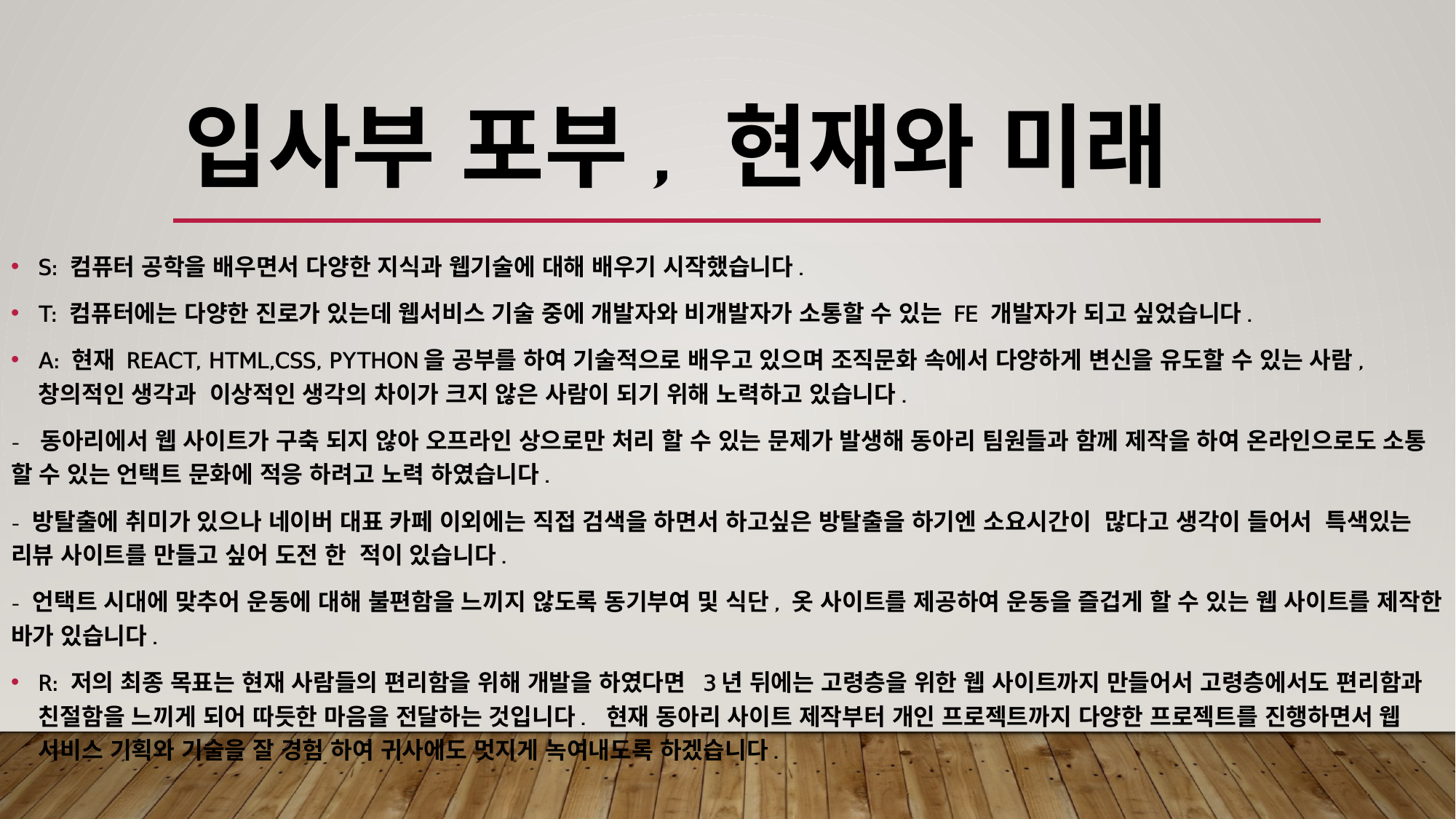

# 입사부 포부, 현재와 미래
S: 컴퓨터 공학을 배우면서 다양한 지식과 웹기술에 대해 배우기 시작했습니다.
T: 컴퓨터에는 다양한 진로가 있는데 웹서비스 기술 중에 개발자와 비개발자가 소통할 수 있는 FE 개발자가 되고 싶었습니다.
A: 현재 REACT, HTML,CSS, PYTHON을 공부를 하여 기술적으로 배우고 있으며 조직문화 속에서 다양하게 변신을 유도할 수 있는 사람, 창의적인 생각과  이상적인 생각의 차이가 크지 않은 사람이 되기 위해 노력하고 있습니다.
-  동아리에서 웹 사이트가 구축 되지 않아 오프라인 상으로만 처리 할 수 있는 문제가 발생해 동아리 팀원들과 함께 제작을 하여 온라인으로도 소통 할 수 있는 언택트 문화에 적응 하려고 노력 하였습니다.
- 방탈출에 취미가 있으나 네이버 대표 카페 이외에는 직접 검색을 하면서 하고싶은 방탈출을 하기엔 소요시간이  많다고 생각이 들어서  특색있는 리뷰 사이트를 만들고 싶어 도전 한  적이 있습니다.
- 언택트 시대에 맞추어 운동에 대해 불편함을 느끼지 않도록 동기부여 및 식단, 옷 사이트를 제공하여 운동을 즐겁게 할 수 있는 웹 사이트를 제작한 바가 있습니다.
R: 저의 최종 목표는 현재 사람들의 편리함을 위해 개발을 하였다면  3년 뒤에는 고령층을 위한 웹 사이트까지 만들어서 고령층에서도 편리함과 친절함을 느끼게 되어 따듯한 마음을 전달하는 것입니다.  현재 동아리 사이트 제작부터 개인 프로젝트까지 다양한 프로젝트를 진행하면서 웹 서비스 기획와 기술을 잘 경험 하여 귀사에도 멋지게 녹여내도록 하겠습니다.